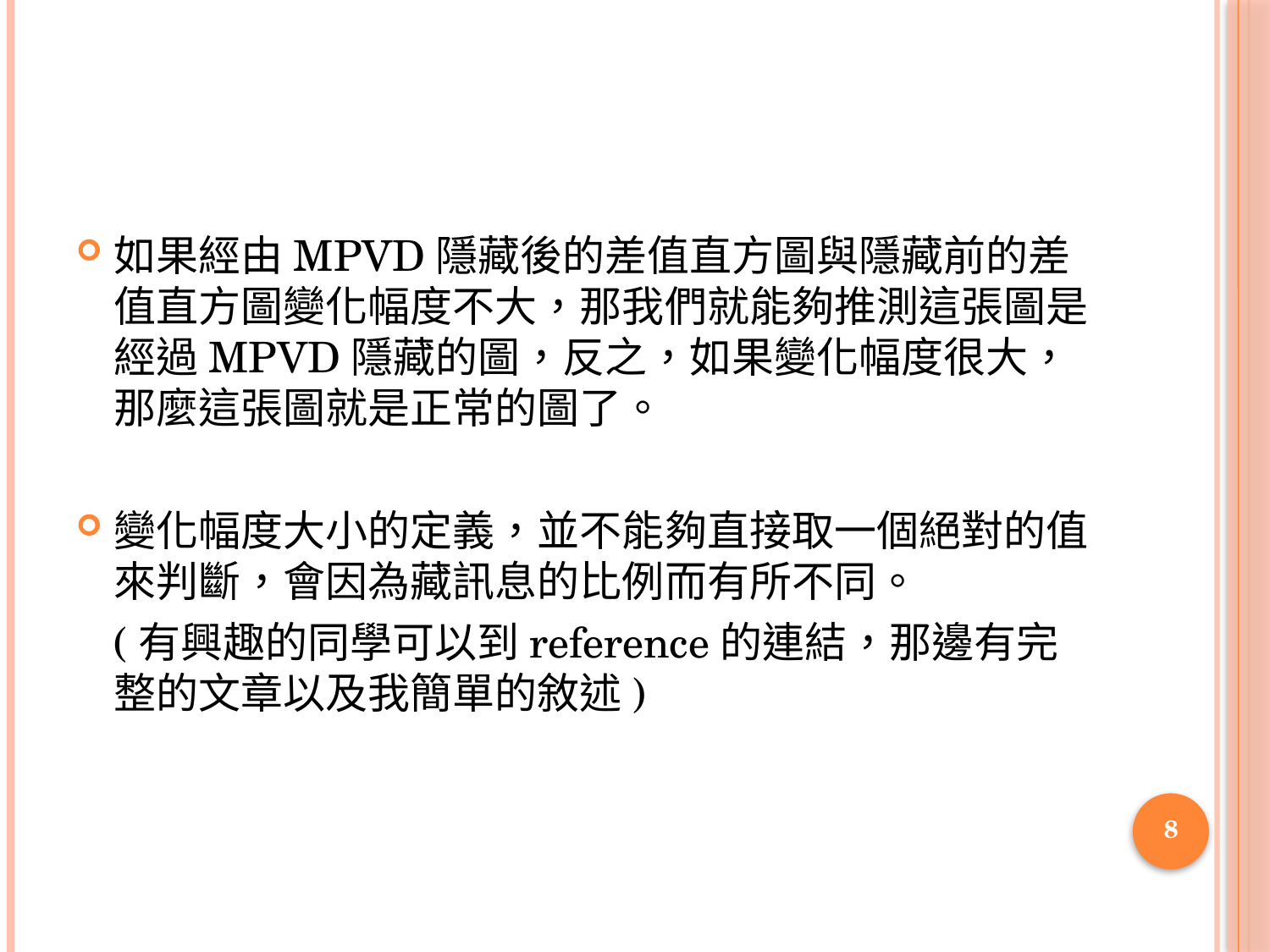

#
如果經由MPVD隱藏後的差值直方圖與隱藏前的差值直方圖變化幅度不大，那我們就能夠推測這張圖是經過MPVD隱藏的圖，反之，如果變化幅度很大，那麼這張圖就是正常的圖了。

變化幅度大小的定義，並不能夠直接取一個絕對的值來判斷，會因為藏訊息的比例而有所不同。
	(有興趣的同學可以到reference的連結，那邊有完整的文章以及我簡單的敘述)
8